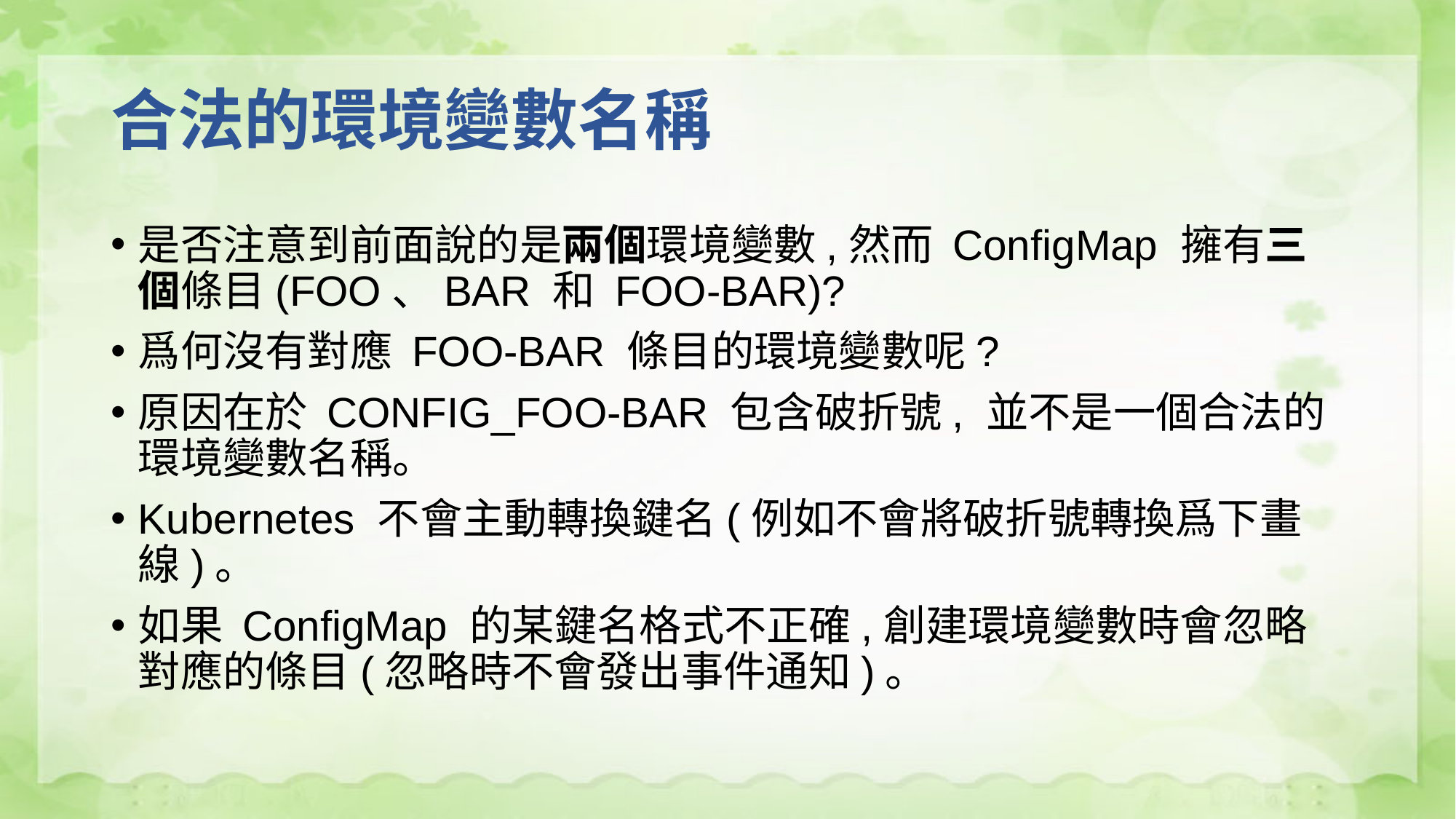

# 合法的環境變數名稱
是否注意到前面說的是兩個環境變數,然而 ConfigMap 擁有三個條目(FOO、BAR 和 FOO-BAR)?
爲何沒有對應 FOO-BAR 條目的環境變數呢?
原因在於 CONFIG_FOO-BAR 包含破折號, 並不是一個合法的環境變數名稱。
Kubernetes 不會主動轉換鍵名(例如不會將破折號轉換爲下畫線)。
如果 ConfigMap 的某鍵名格式不正確,創建環境變數時會忽略對應的條目(忽略時不會發出事件通知)。